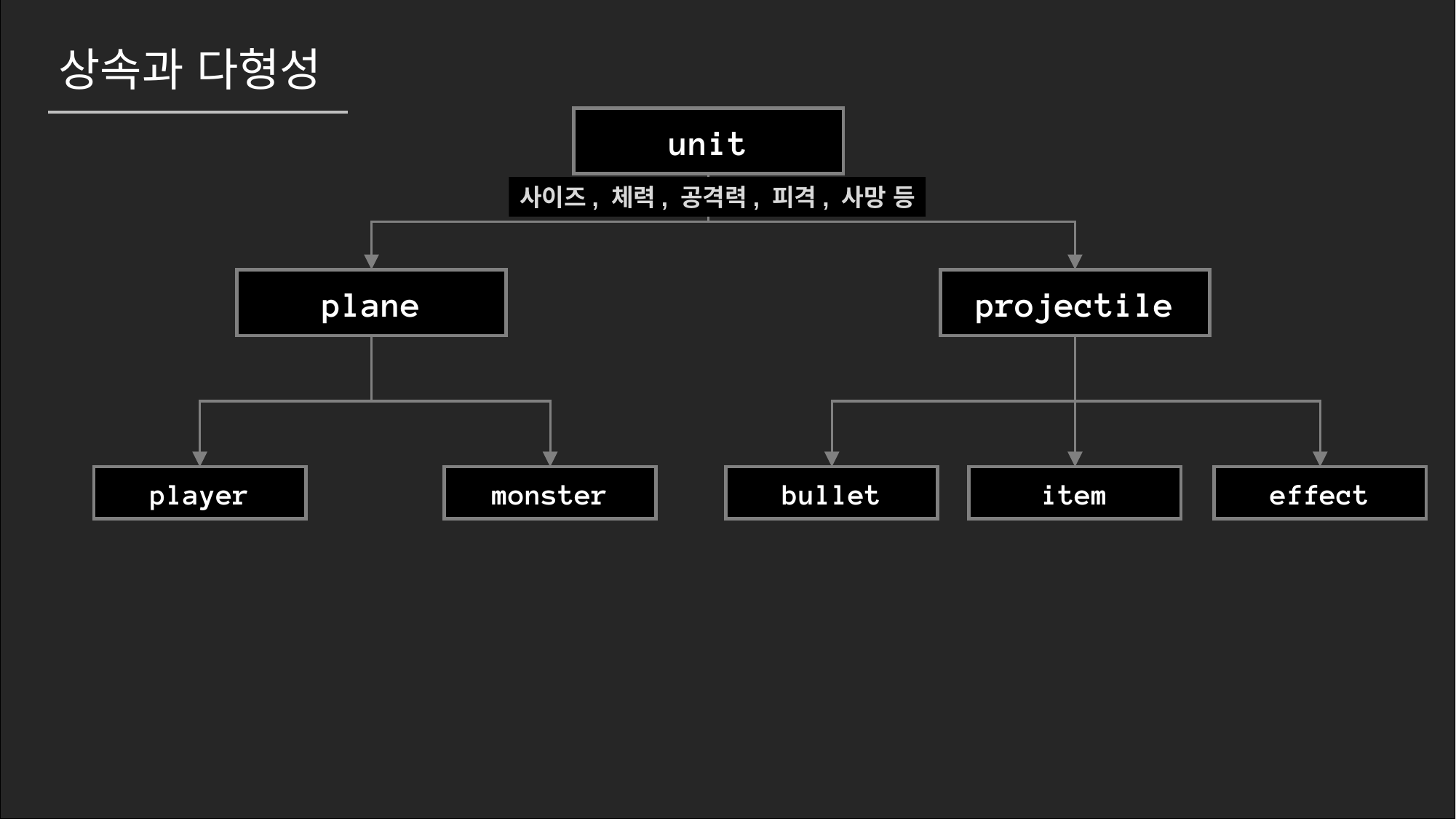

상속과 다형성
unit
사이즈, 체력, 공격력, 피격, 사망 등
plane
projectile
player
monster
bullet
item
effect